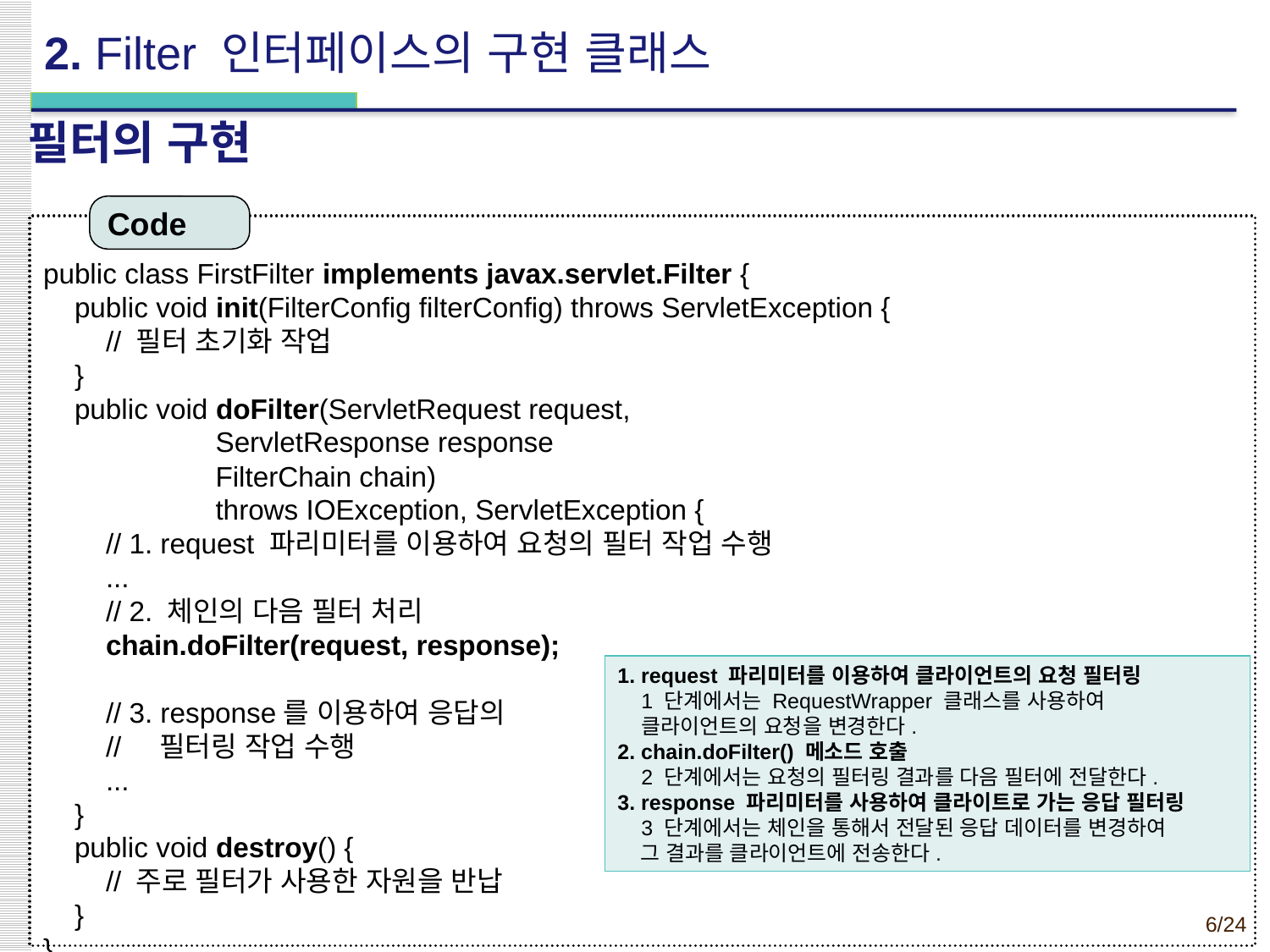

# 2. Filter 인터페이스의 구현 클래스
필터의 구현
Code

public class FirstFilter implements javax.servlet.Filter {
    public void init(FilterConfig filterConfig) throws ServletException {
        // 필터 초기화 작업
    }
    public void doFilter(ServletRequest request,
                      ServletResponse response
                      FilterChain chain)
                      throws IOException, ServletException {
        // 1. request 파리미터를 이용하여 요청의 필터 작업 수행
        ...
        // 2. 체인의 다음 필터 처리
        chain.doFilter(request, response);

        // 3. response를 이용하여 응답의
        //    필터링 작업 수행
        ...
    }
    public void destroy() {
        // 주로 필터가 사용한 자원을 반납
    }
}
1. request 파리미터를 이용하여 클라이언트의 요청 필터링
    1 단계에서는 RequestWrapper 클래스를 사용하여
    클라이언트의 요청을 변경한다.
2. chain.doFilter() 메소드 호출
    2 단계에서는 요청의 필터링 결과를 다음 필터에 전달한다.
3. response 파리미터를 사용하여 클라이트로 가는 응답 필터링
    3 단계에서는 체인을 통해서 전달된 응답 데이터를 변경하여
   그 결과를 클라이언트에 전송한다.